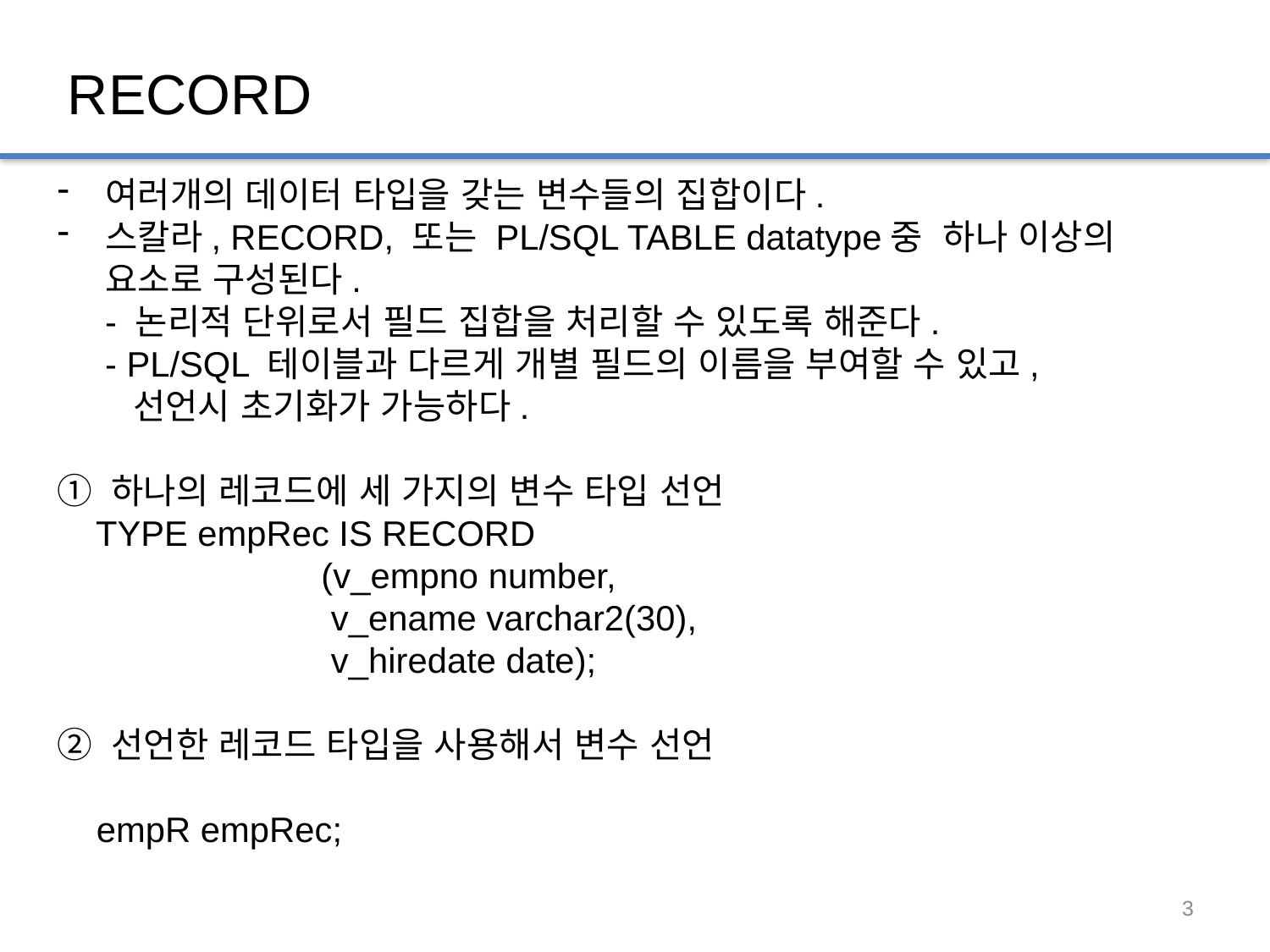

RECORD
여러개의 데이터 타입을 갖는 변수들의 집합이다.
스칼라, RECORD, 또는 PL/SQL TABLE datatype중  하나 이상의 요소로 구성된다.
- 논리적 단위로서 필드 집합을 처리할 수 있도록 해준다.
- PL/SQL 테이블과 다르게 개별 필드의 이름을 부여할 수 있고, 
  선언시 초기화가 가능하다.

① 하나의 레코드에 세 가지의 변수 타입 선언
   TYPE empRec IS RECORD
  		 (v_empno number,
   		  v_ename varchar2(30),
   		  v_hiredate date);

② 선언한 레코드 타입을 사용해서 변수 선언
    empR empRec;
3